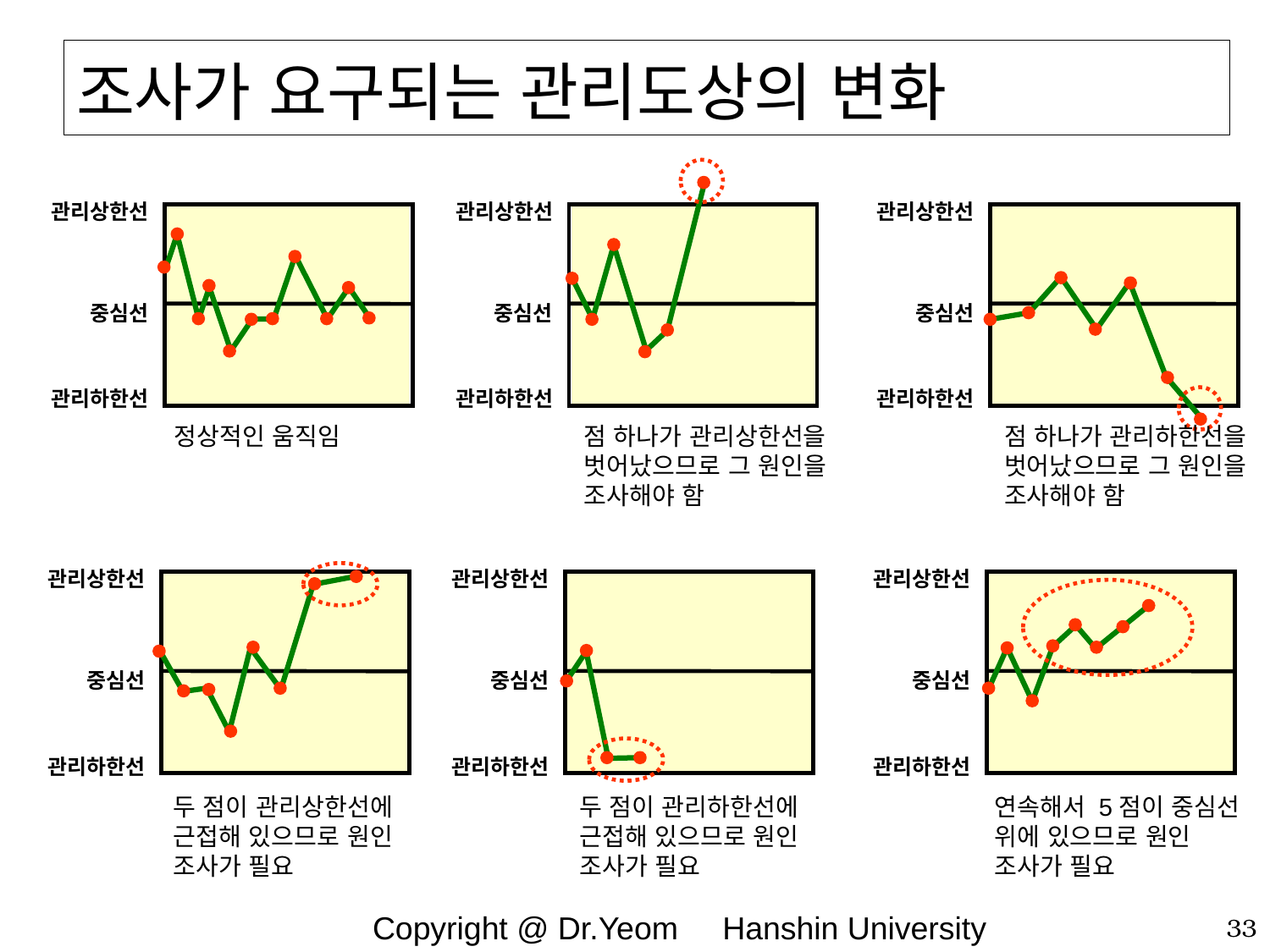

# 조사가 요구되는 관리도상의 변화

관리상한선

중심선

관리하한선

관리상한선

중심선

관리하한선

관리상한선

중심선

관리하한선

정상적인 움직임
점 하나가 관리상한선을
벗어났으므로 그 원인을
조사해야 함
점 하나가 관리하한선을
벗어났으므로 그 원인을
조사해야 함
관리상한선

중심선

관리하한선

관리상한선

중심선

관리하한선

관리상한선

중심선

관리하한선

두 점이 관리상한선에
근접해 있으므로 원인
조사가 필요
두 점이 관리하한선에
근접해 있으므로 원인
조사가 필요
연속해서 5점이 중심선
위에 있으므로 원인
조사가 필요
33